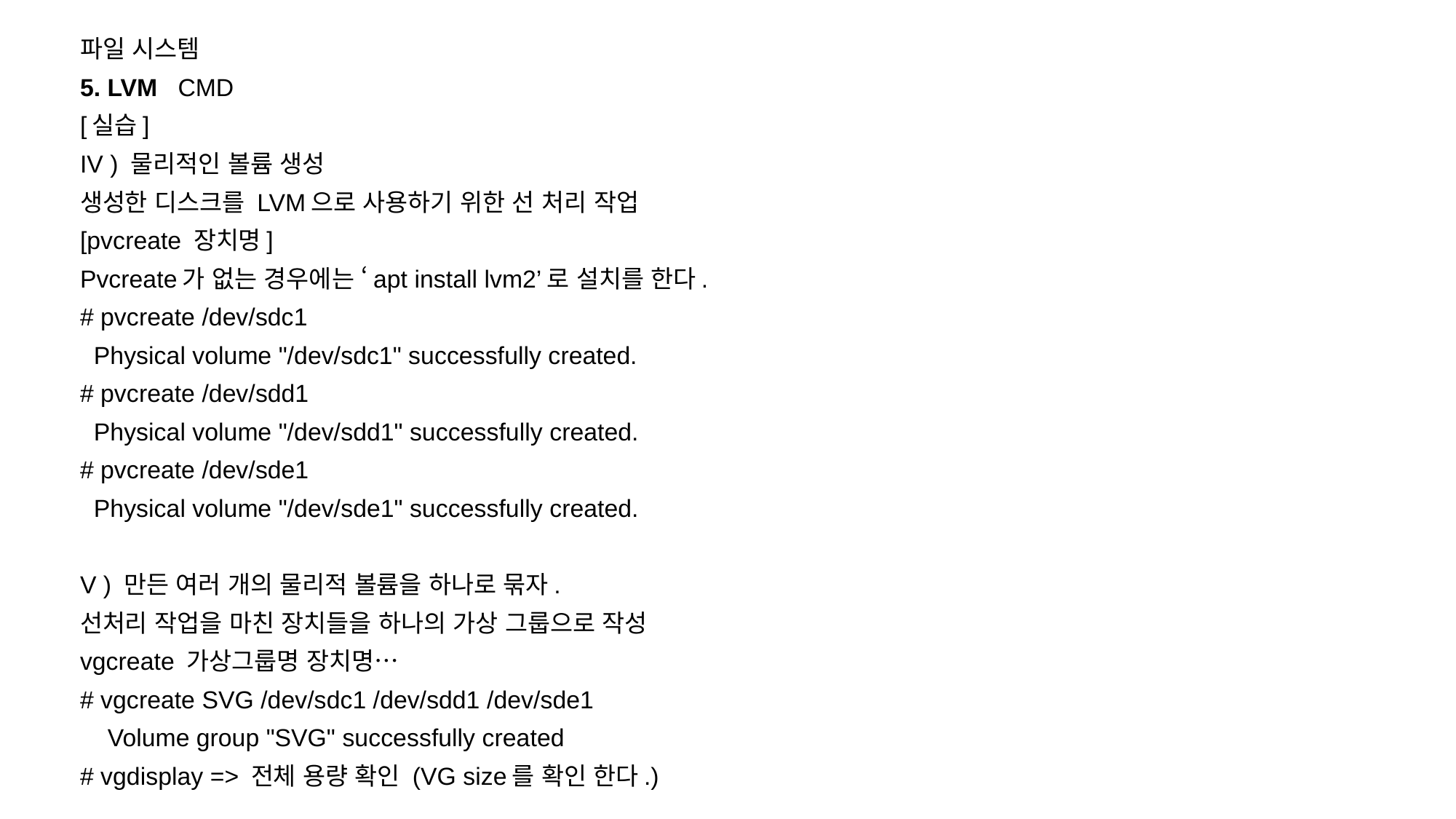

파일 시스템
5. LVM   CMD
[실습]
IV ) 물리적인 볼륨 생성
생성한 디스크를 LVM으로 사용하기 위한 선 처리 작업
[pvcreate 장치명]
Pvcreate가 없는 경우에는 ‘apt install lvm2’로 설치를 한다.
# pvcreate /dev/sdc1
  Physical volume "/dev/sdc1" successfully created.
# pvcreate /dev/sdd1
  Physical volume "/dev/sdd1" successfully created.
# pvcreate /dev/sde1
  Physical volume "/dev/sde1" successfully created.

V ) 만든 여러 개의 물리적 볼륨을 하나로 묶자.
선처리 작업을 마친 장치들을 하나의 가상 그룹으로 작성
vgcreate 가상그룹명 장치명…
# vgcreate SVG /dev/sdc1 /dev/sdd1 /dev/sde1
    Volume group "SVG" successfully created
# vgdisplay => 전체 용량 확인 (VG size를 확인 한다.)